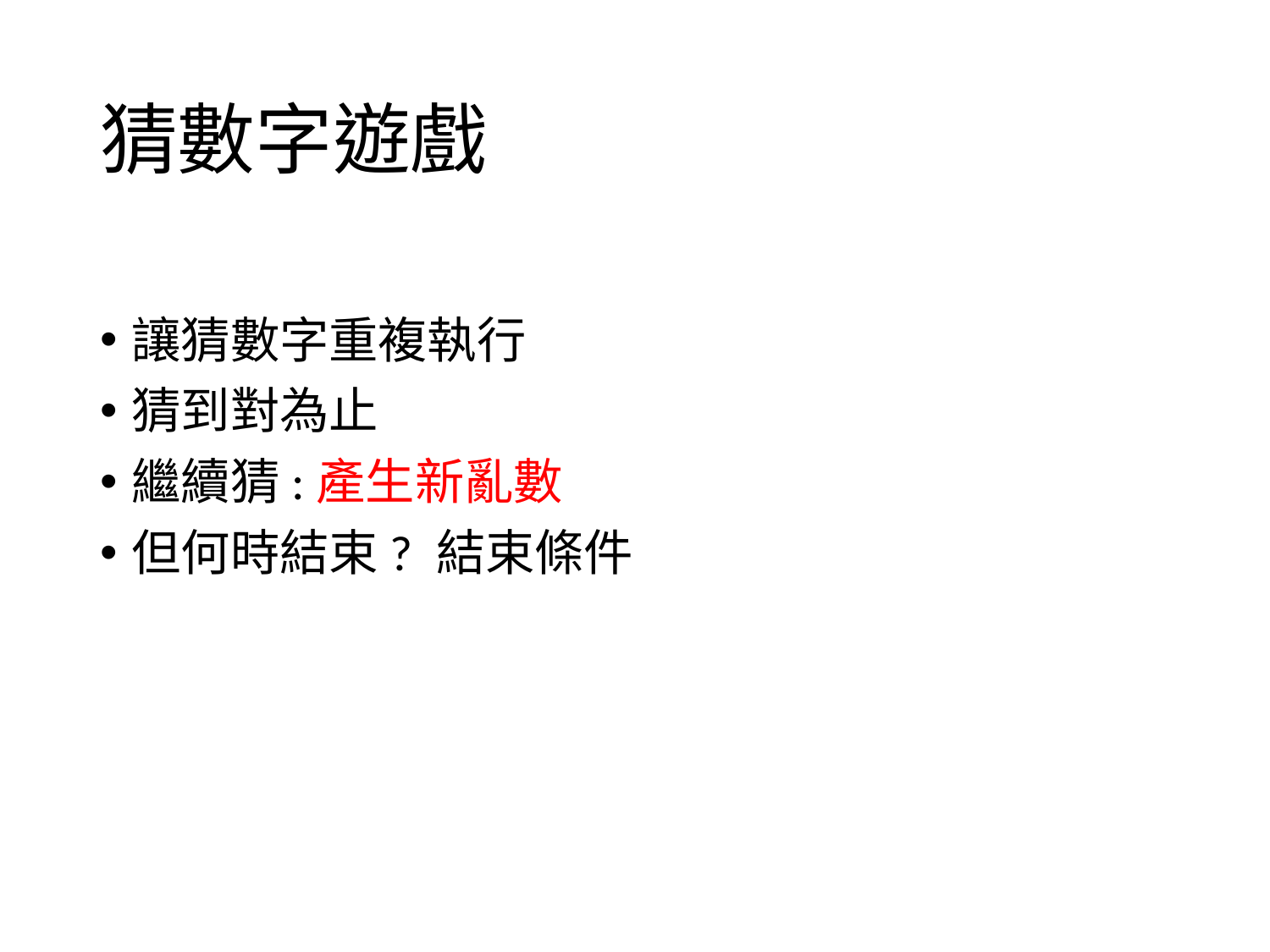

# 猜數字遊戲
讓猜數字重複執行
猜到對為止
繼續猜:產生新亂數
但何時結束? 結束條件